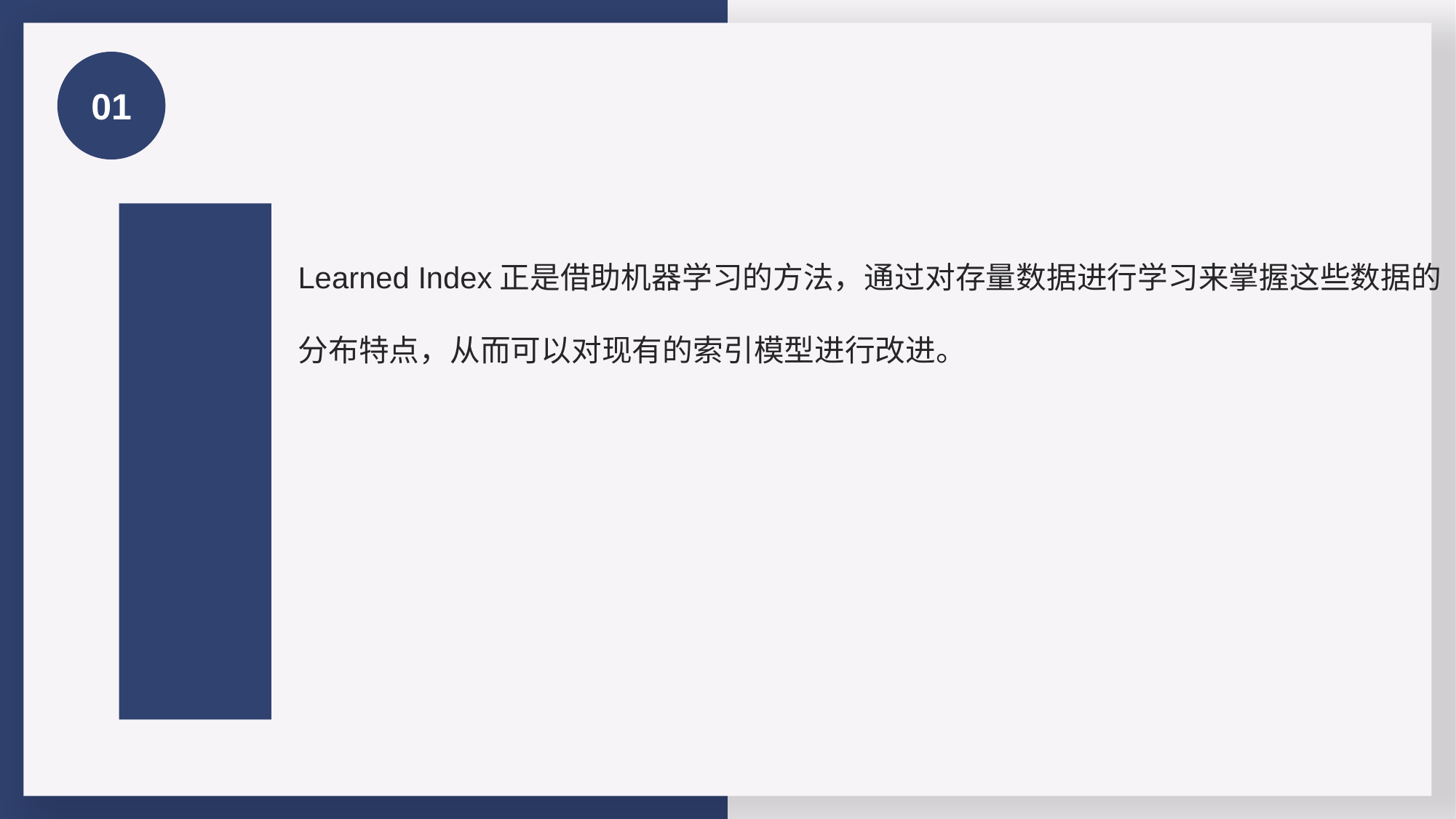

01

Learned Index正是借助机器学习的方法，通过对存量数据进行学习来掌握这些数据的分布特点，从而可以对现有的索引模型进行改进。